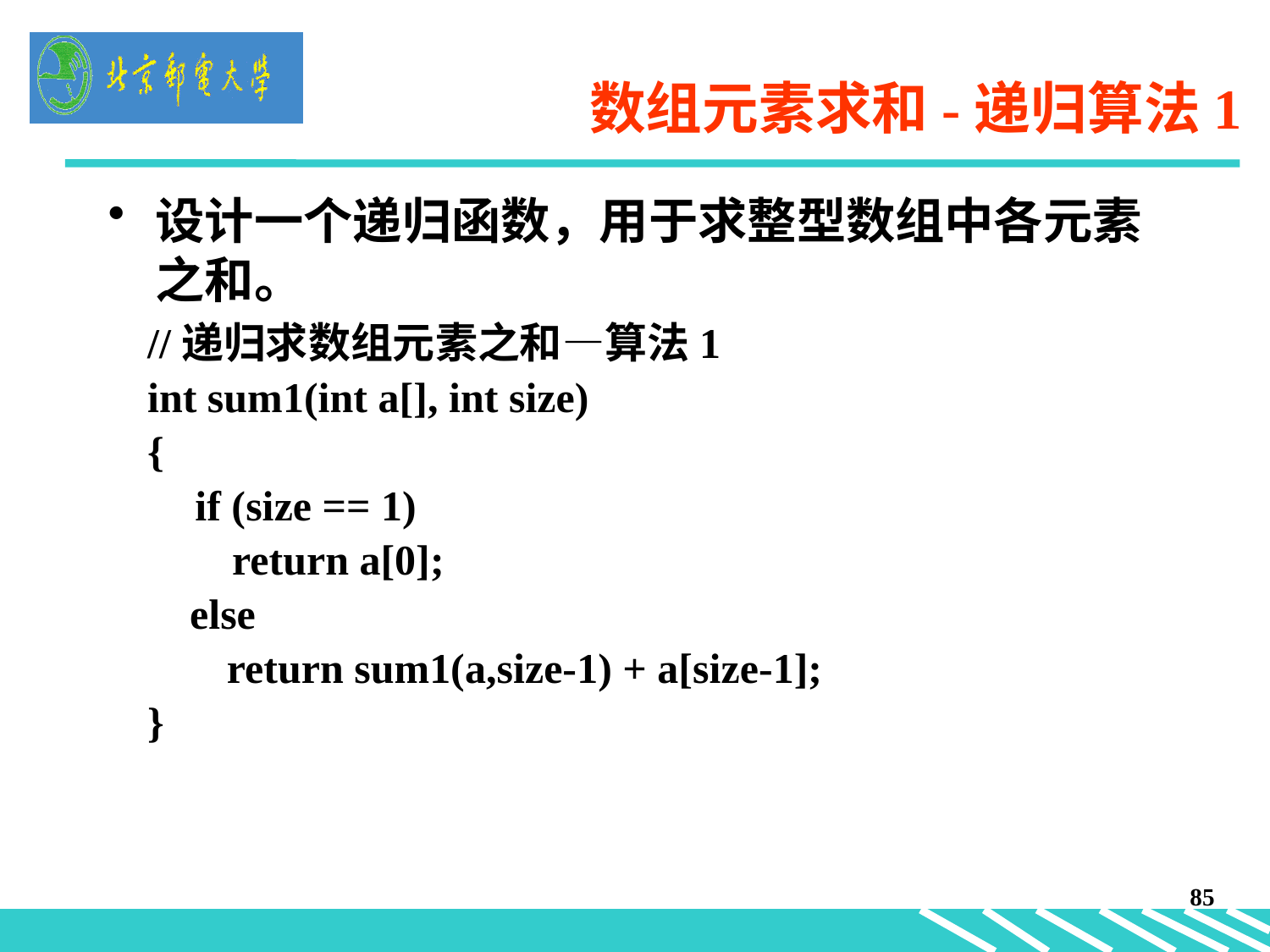

# 数组元素求和-递归算法1
设计一个递归函数，用于求整型数组中各元素之和。
//递归求数组元素之和—算法1
int sum1(int a[], int size)
{
	if (size == 1)
        return a[0];
    else
	   return sum1(a,size-1) + a[size-1];
}
85